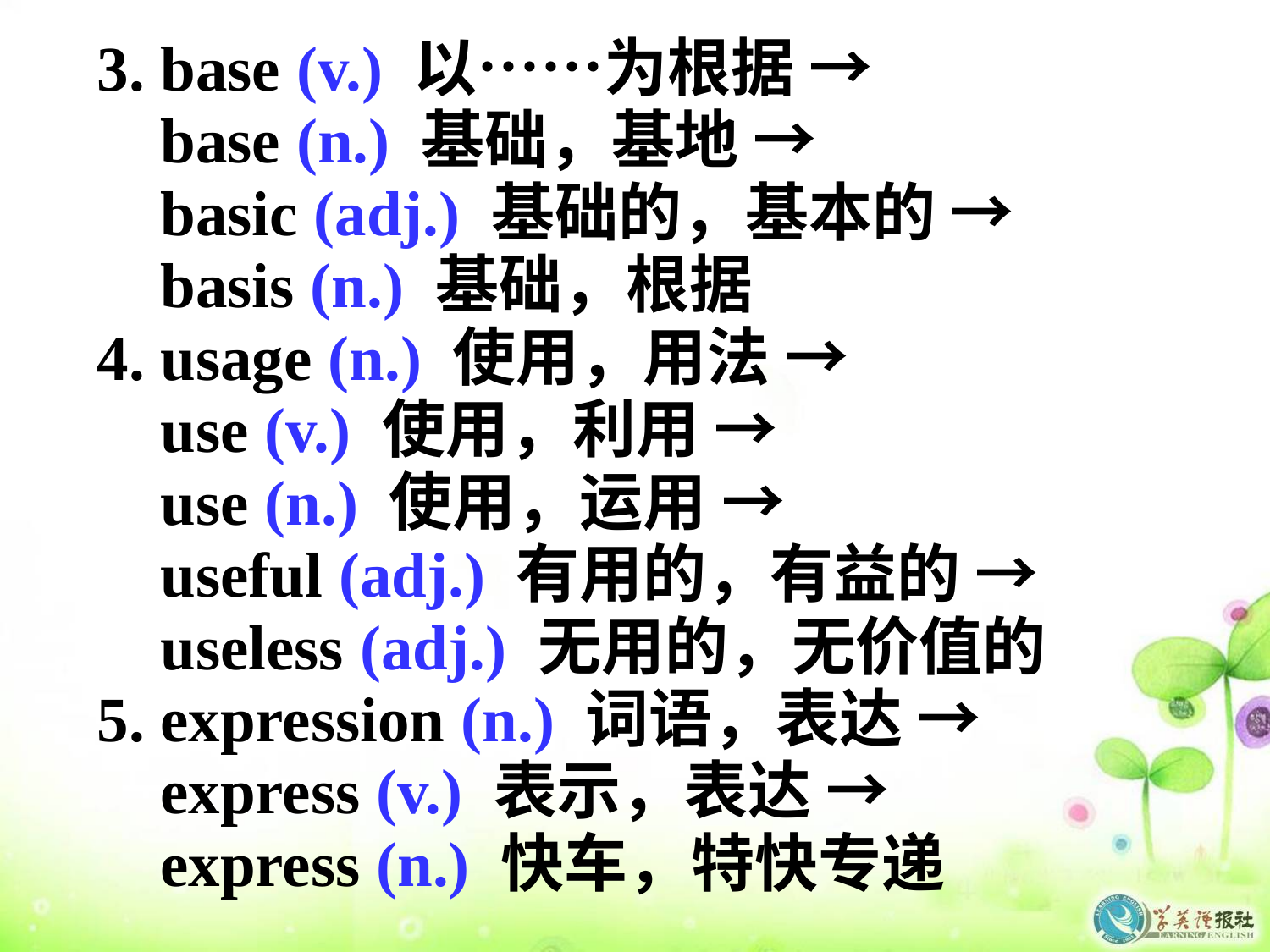

3. base (v.) 以……为根据 →
    base (n.) 基础，基地 →
    basic (adj.) 基础的，基本的 →
    basis (n.) 基础，根据
4. usage (n.) 使用，用法 →
    use (v.) 使用，利用 →
    use (n.) 使用，运用 →
    useful (adj.) 有用的，有益的 →
    useless (adj.) 无用的，无价值的
5. expression (n.) 词语，表达 →
    express (v.) 表示，表达 →
    express (n.) 快车，特快专递